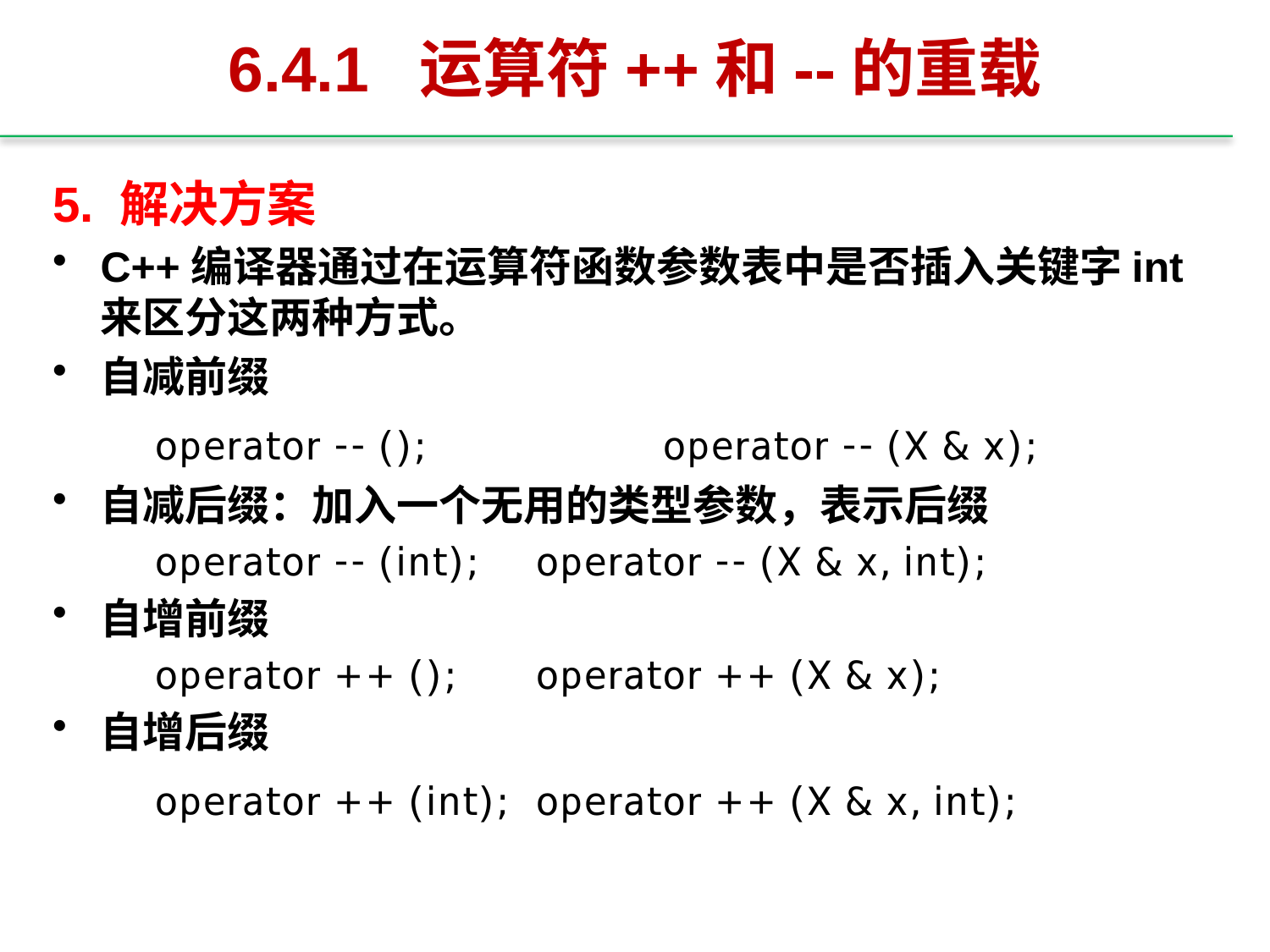

# 6.4.1  运算符++和--的重载
5. 解决方案
C++编译器通过在运算符函数参数表中是否插入关键字int来区分这两种方式。
自减前缀
	operator -- ();		operator -- (X & x);
自减后缀：加入一个无用的类型参数，表示后缀
	operator -- (int);	operator -- (X & x, int);
自增前缀
	operator ++ ();	operator ++ (X & x);
自增后缀
	operator ++ (int);	operator ++ (X & x, int);